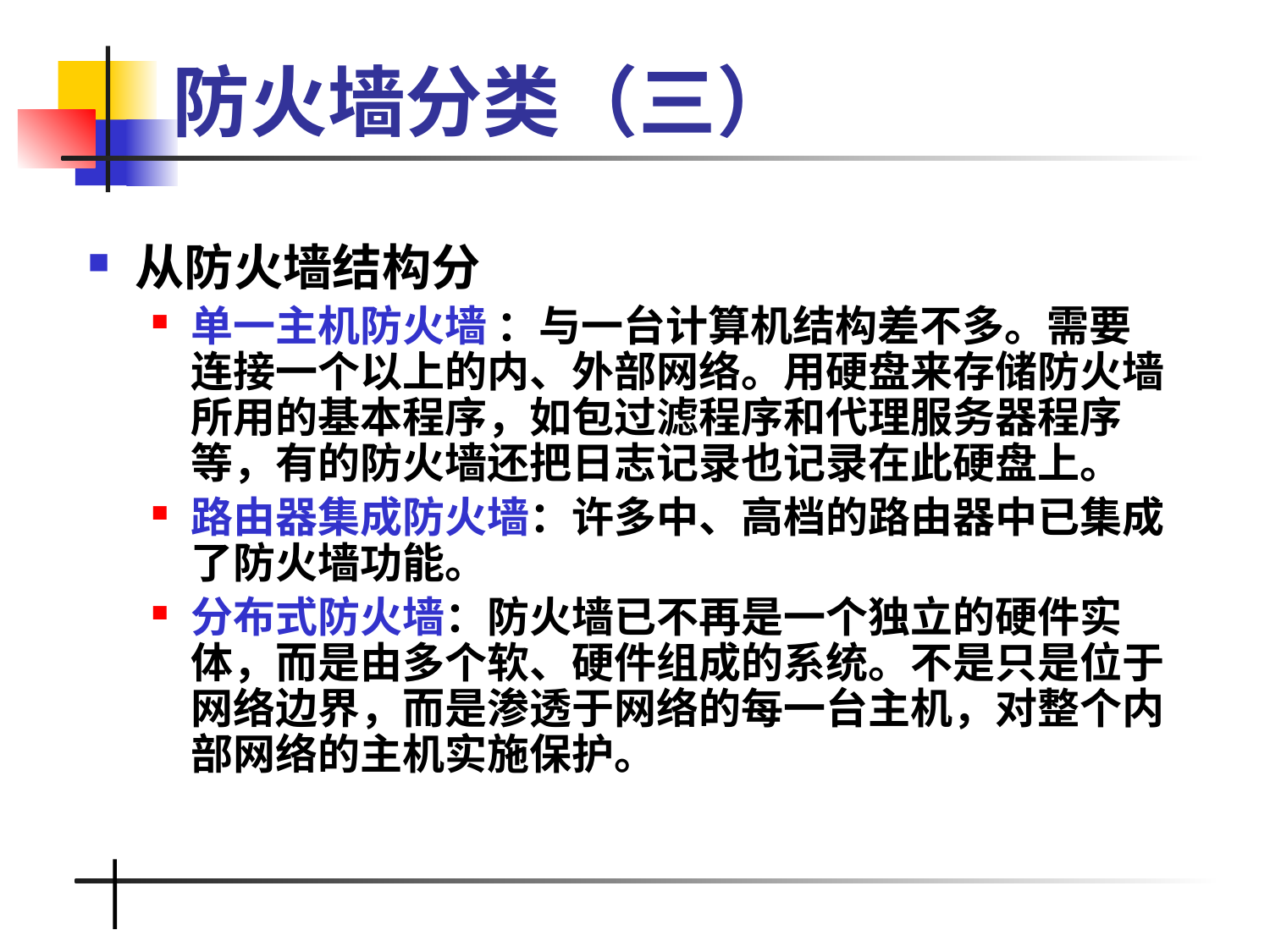

# 防火墙分类（三）
从防火墙结构分
单一主机防火墙 ：与一台计算机结构差不多。需要连接一个以上的内、外部网络。用硬盘来存储防火墙所用的基本程序，如包过滤程序和代理服务器程序等，有的防火墙还把日志记录也记录在此硬盘上。
路由器集成防火墙：许多中、高档的路由器中已集成了防火墙功能。
分布式防火墙：防火墙已不再是一个独立的硬件实体，而是由多个软、硬件组成的系统。不是只是位于网络边界，而是渗透于网络的每一台主机，对整个内部网络的主机实施保护。